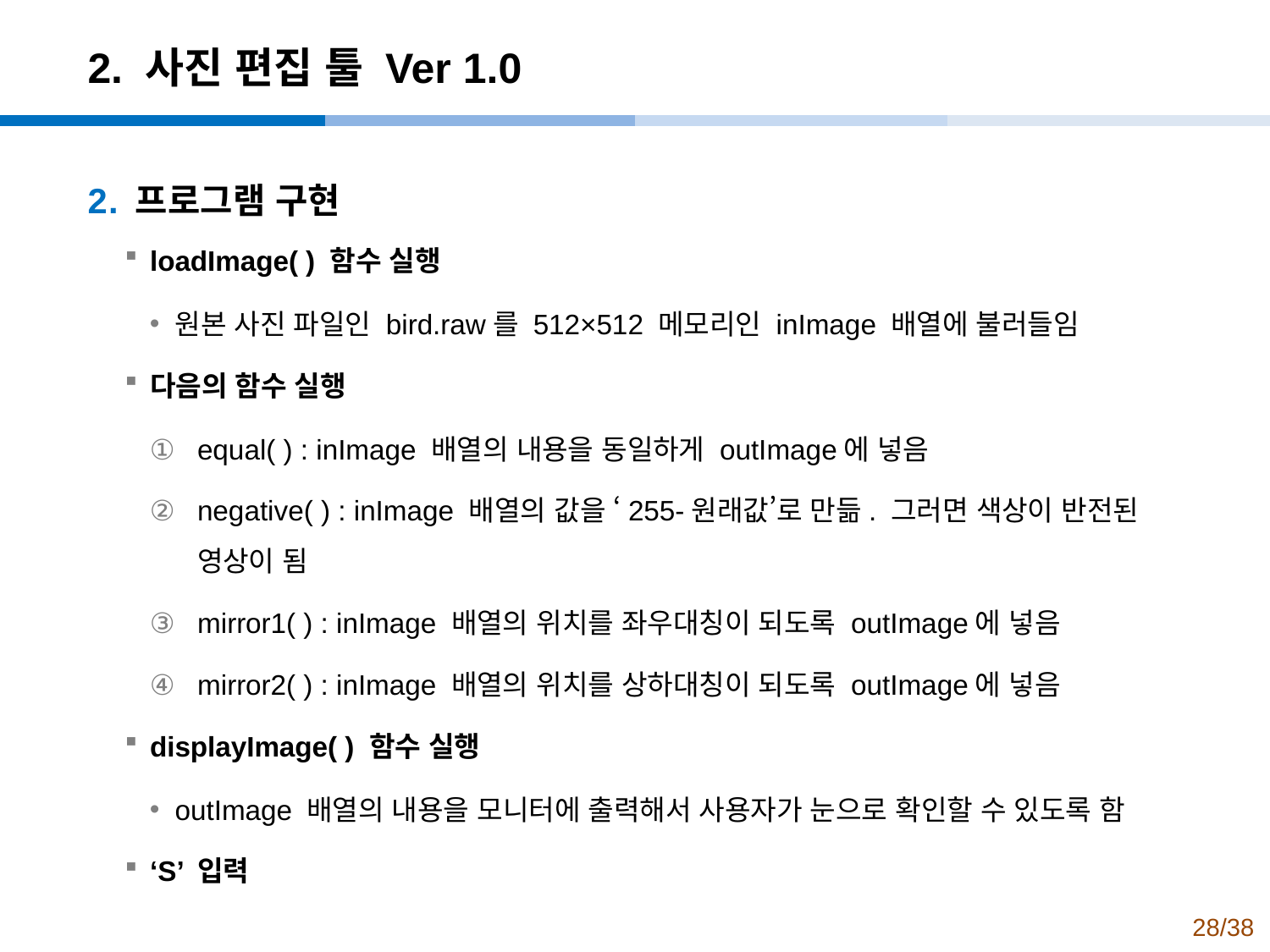

# 2. 사진 편집 툴 Ver 1.0
프로그램 구현
loadImage( ) 함수 실행
원본 사진 파일인 bird.raw를 512×512 메모리인 inImage 배열에 불러들임
다음의 함수 실행
equal( ) : inImage 배열의 내용을 동일하게 outImage에 넣음
negative( ) : inImage 배열의 값을 ‘255-원래값’로 만듦. 그러면 색상이 반전된 영상이 됨
mirror1( ) : inImage 배열의 위치를 좌우대칭이 되도록 outImage에 넣음
mirror2( ) : inImage 배열의 위치를 상하대칭이 되도록 outImage에 넣음
displayImage( ) 함수 실행
outImage 배열의 내용을 모니터에 출력해서 사용자가 눈으로 확인할 수 있도록 함
‘S’ 입력